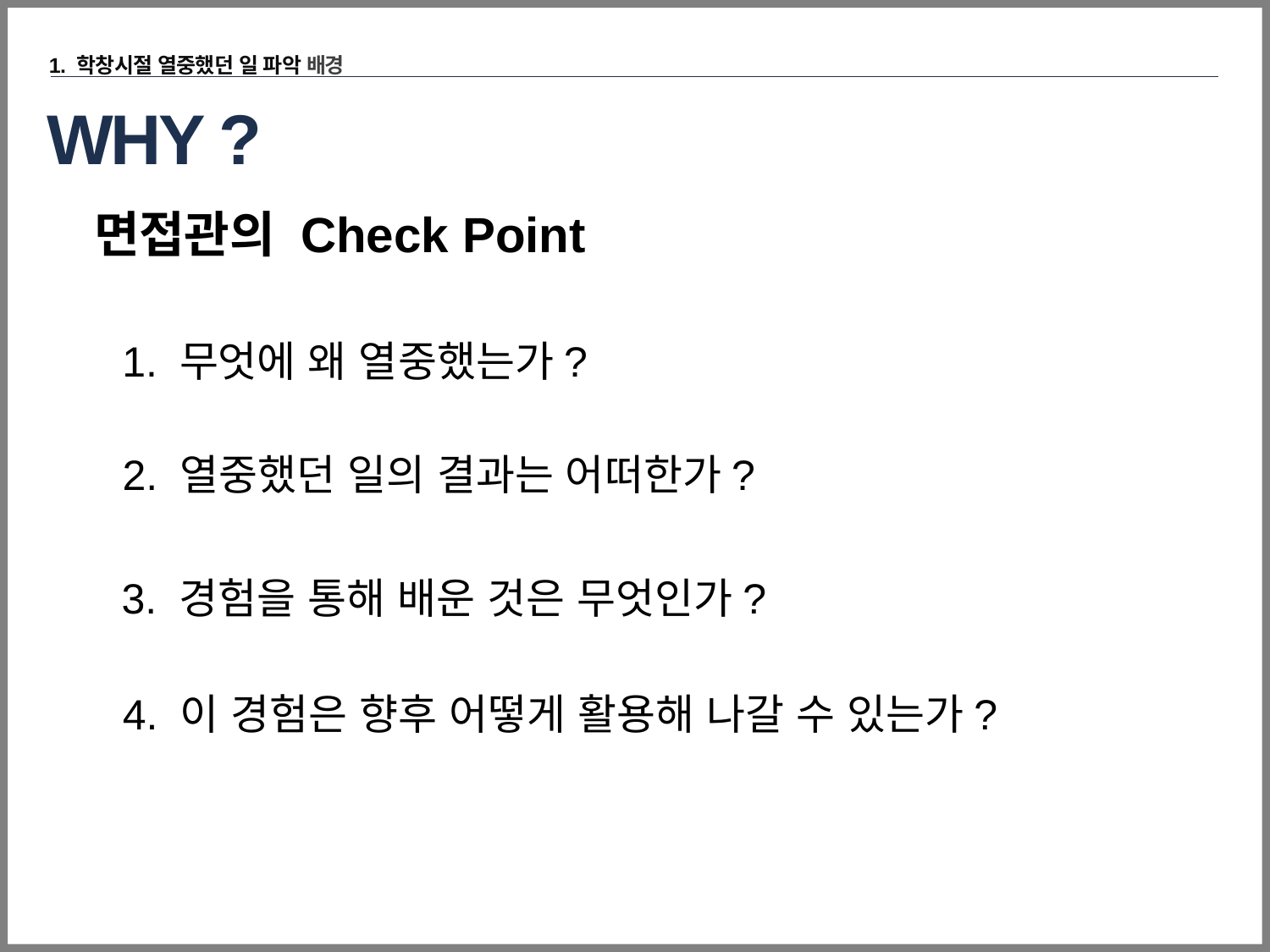

1. 학창시절 열중했던 일 파악 배경
# WHY ?
면접관의 Check Point
1. 무엇에 왜 열중했는가?
2. 열중했던 일의 결과는 어떠한가?
3. 경험을 통해 배운 것은 무엇인가?
4. 이 경험은 향후 어떻게 활용해 나갈 수 있는가?